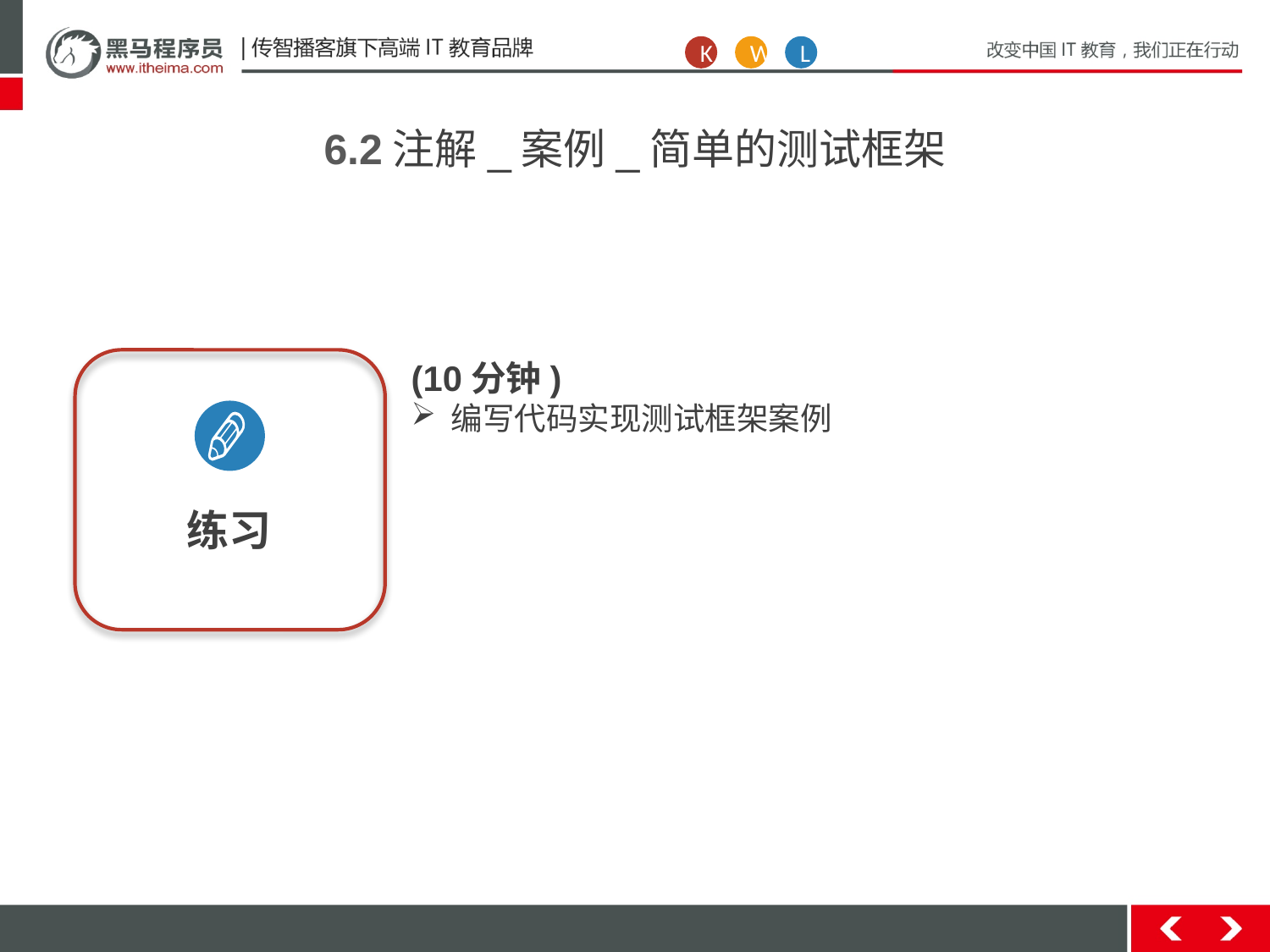

K
W
L
6.2注解_案例_简单的测试框架

练习
(10分钟)
编写代码实现测试框架案例